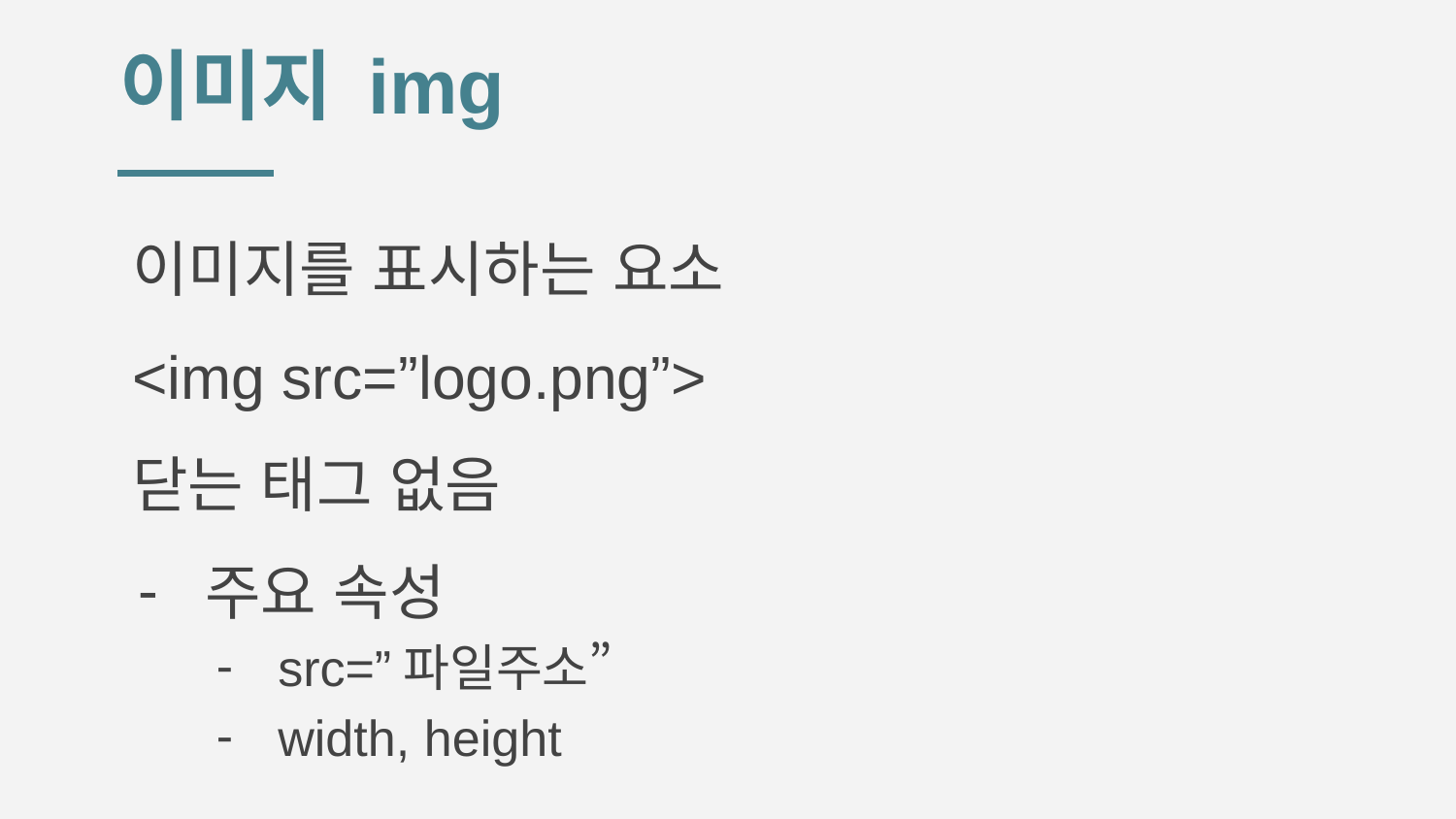

# 이미지 img
이미지를 표시하는 요소
<img src=”logo.png”>
닫는 태그 없음
주요 속성
src=”파일주소”
width, height